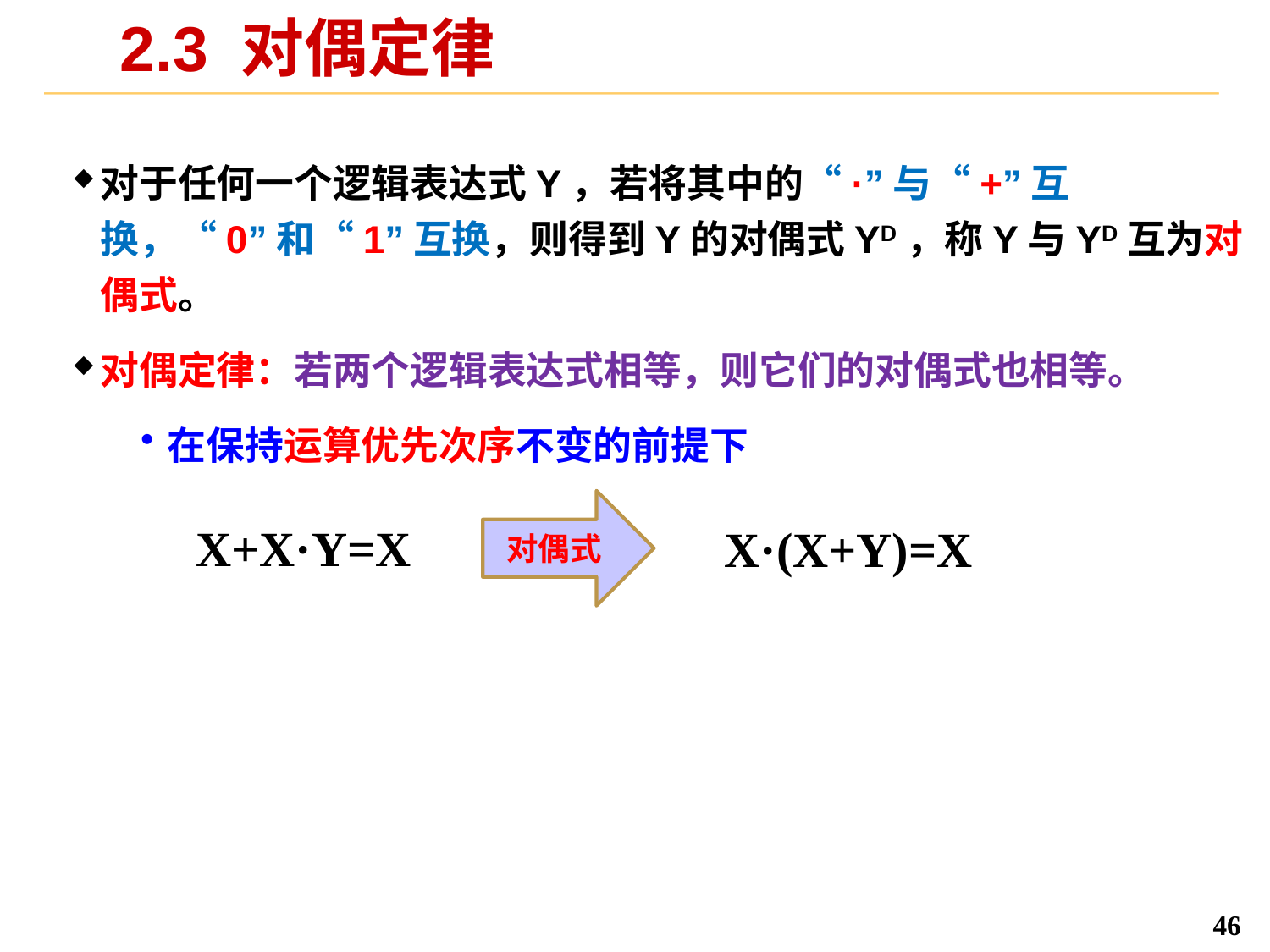

# 2.3 对偶定律
对于任何一个逻辑表达式Y，若将其中的“·”与“+”互换，“0”和“1”互换，则得到Y的对偶式YD，称Y与YD互为对偶式。
对偶定律：若两个逻辑表达式相等，则它们的对偶式也相等。
在保持运算优先次序不变的前提下
对偶式
X+X·Y=X
X·(X+Y)=X
46